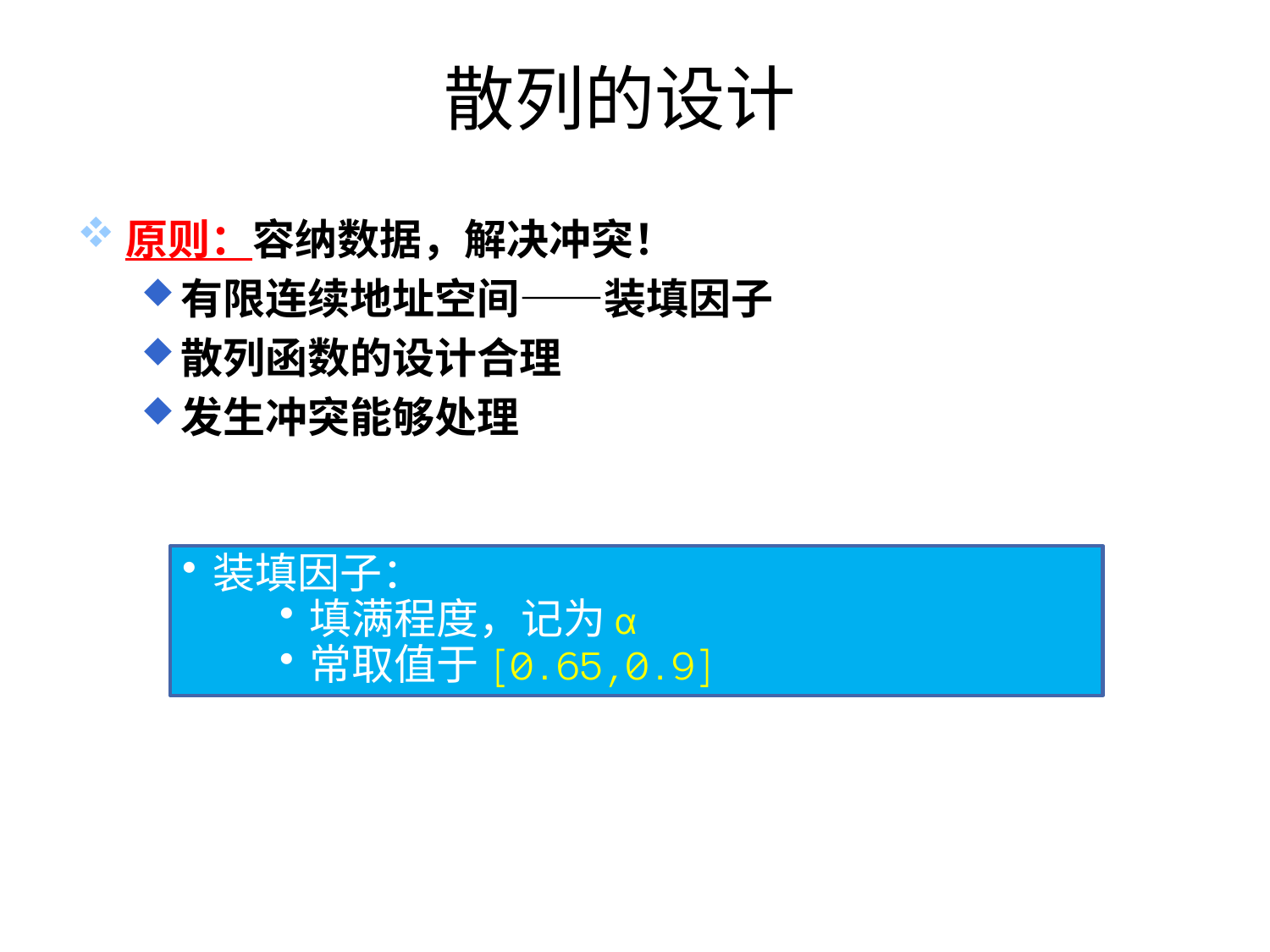

# 散列的设计
原则：容纳数据，解决冲突！
有限连续地址空间——装填因子
散列函数的设计合理
发生冲突能够处理
装填因子：
填满程度，记为α
常取值于[0.65,0.9]
65